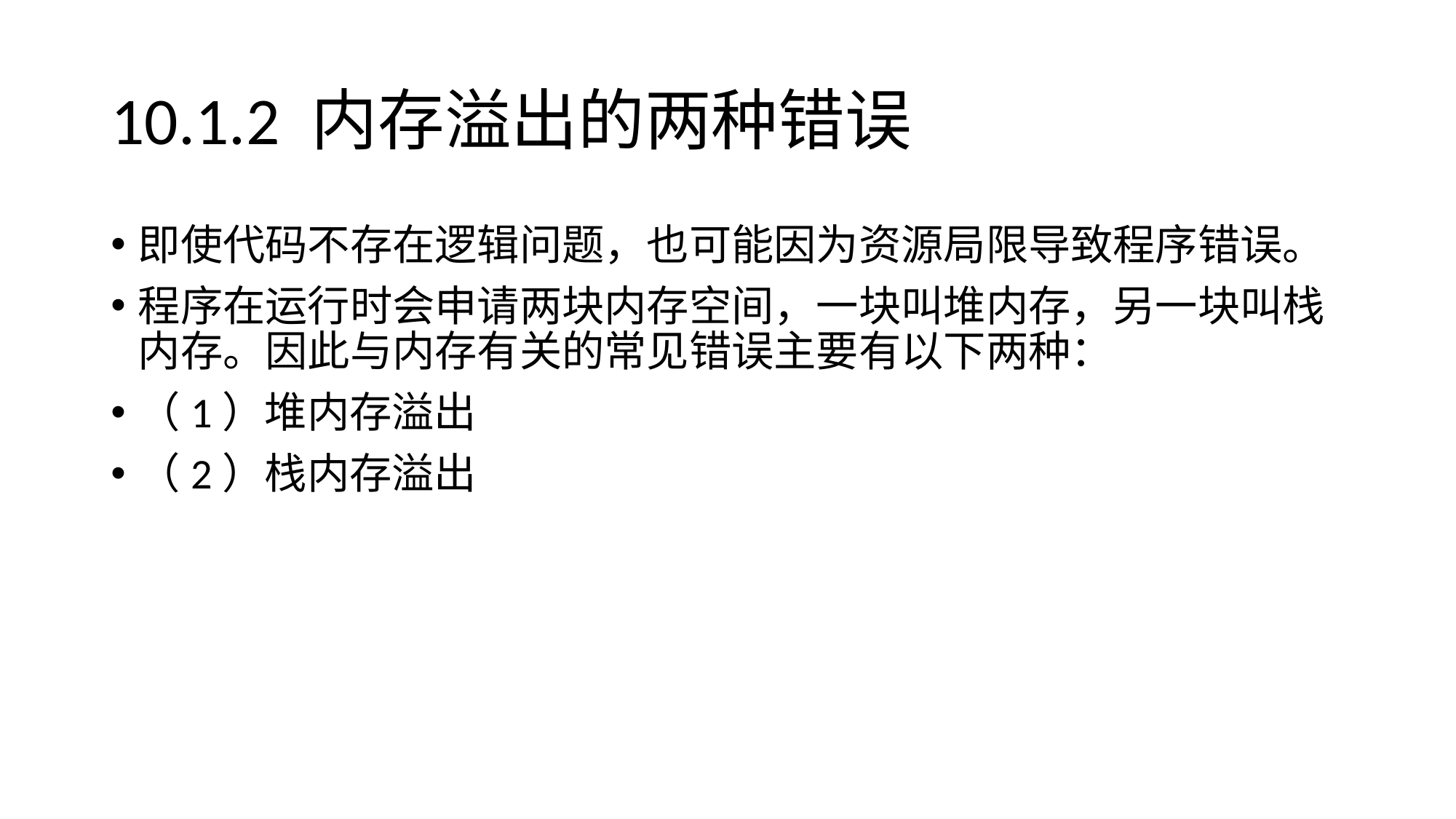

# 10.1.2 内存溢出的两种错误
即使代码不存在逻辑问题，也可能因为资源局限导致程序错误。
程序在运行时会申请两块内存空间，一块叫堆内存，另一块叫栈内存。因此与内存有关的常见错误主要有以下两种：
（1）堆内存溢出
（2）栈内存溢出